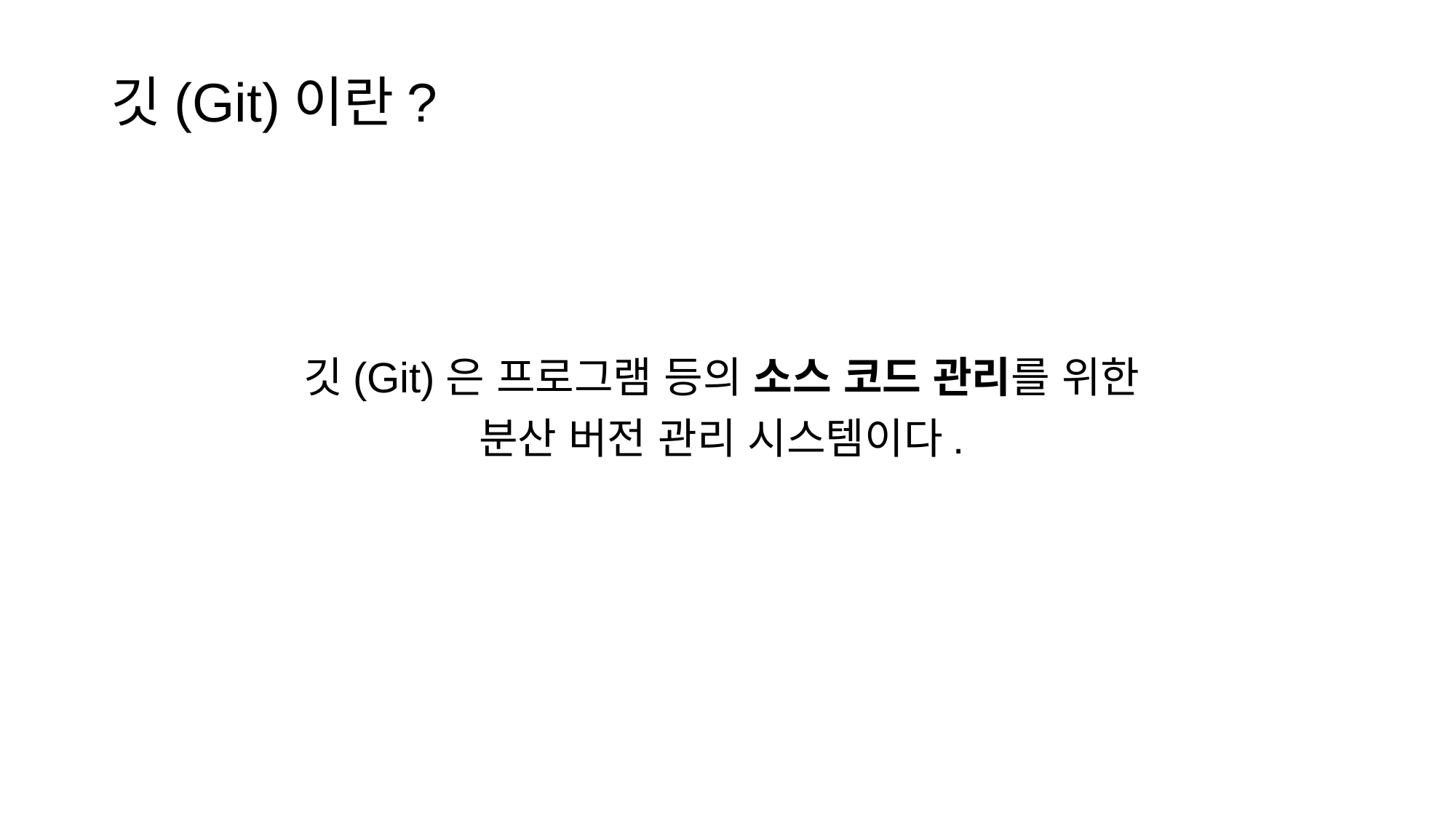

# 깃(Git)이란?
깃(Git)은 프로그램 등의 소스 코드 관리를 위한
분산 버전 관리 시스템이다.